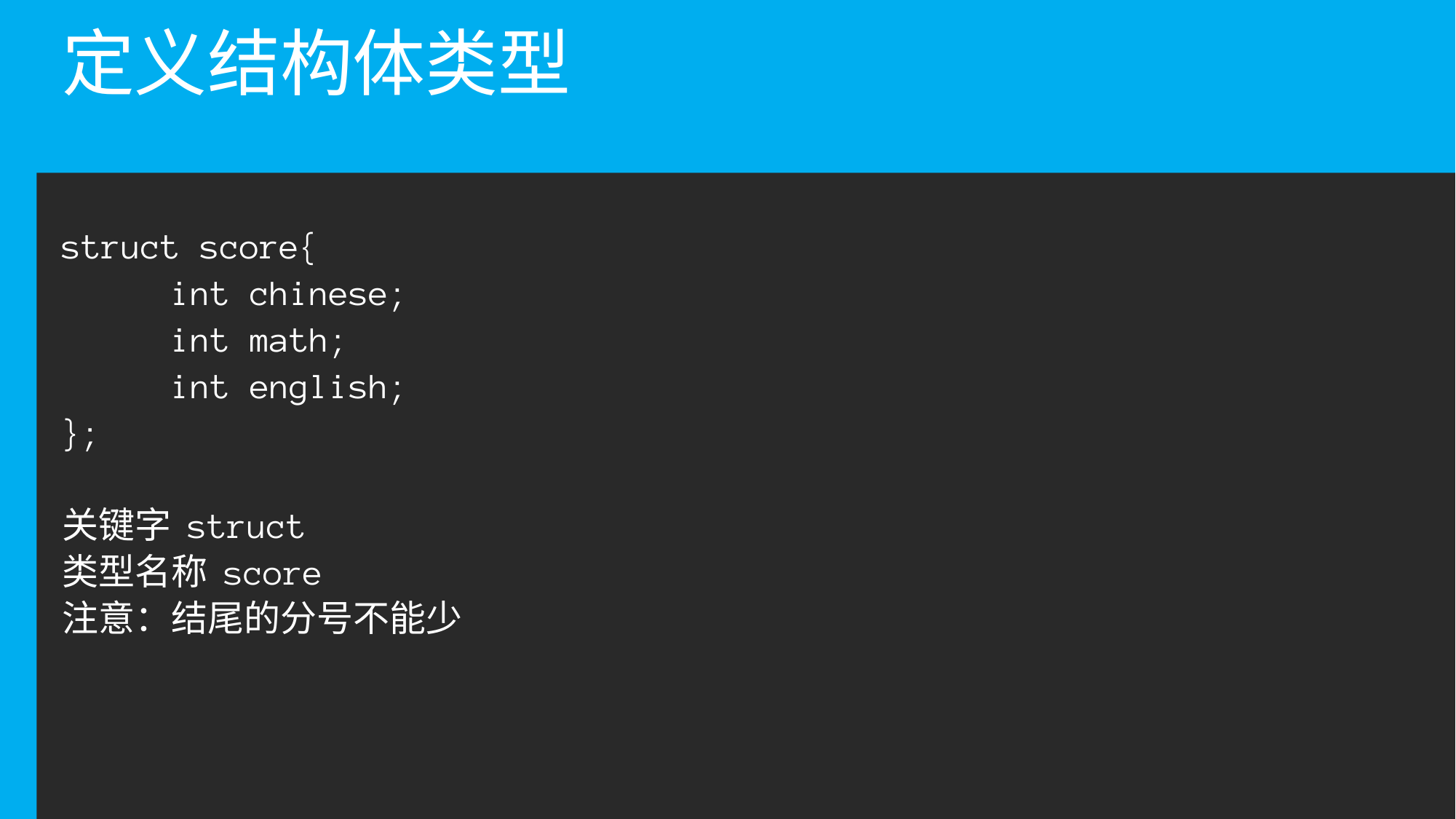

# 定义结构体类型
struct score{
	int chinese;
	int math;
	int english;
};

关键字 struct
类型名称 score
注意：结尾的分号不能少